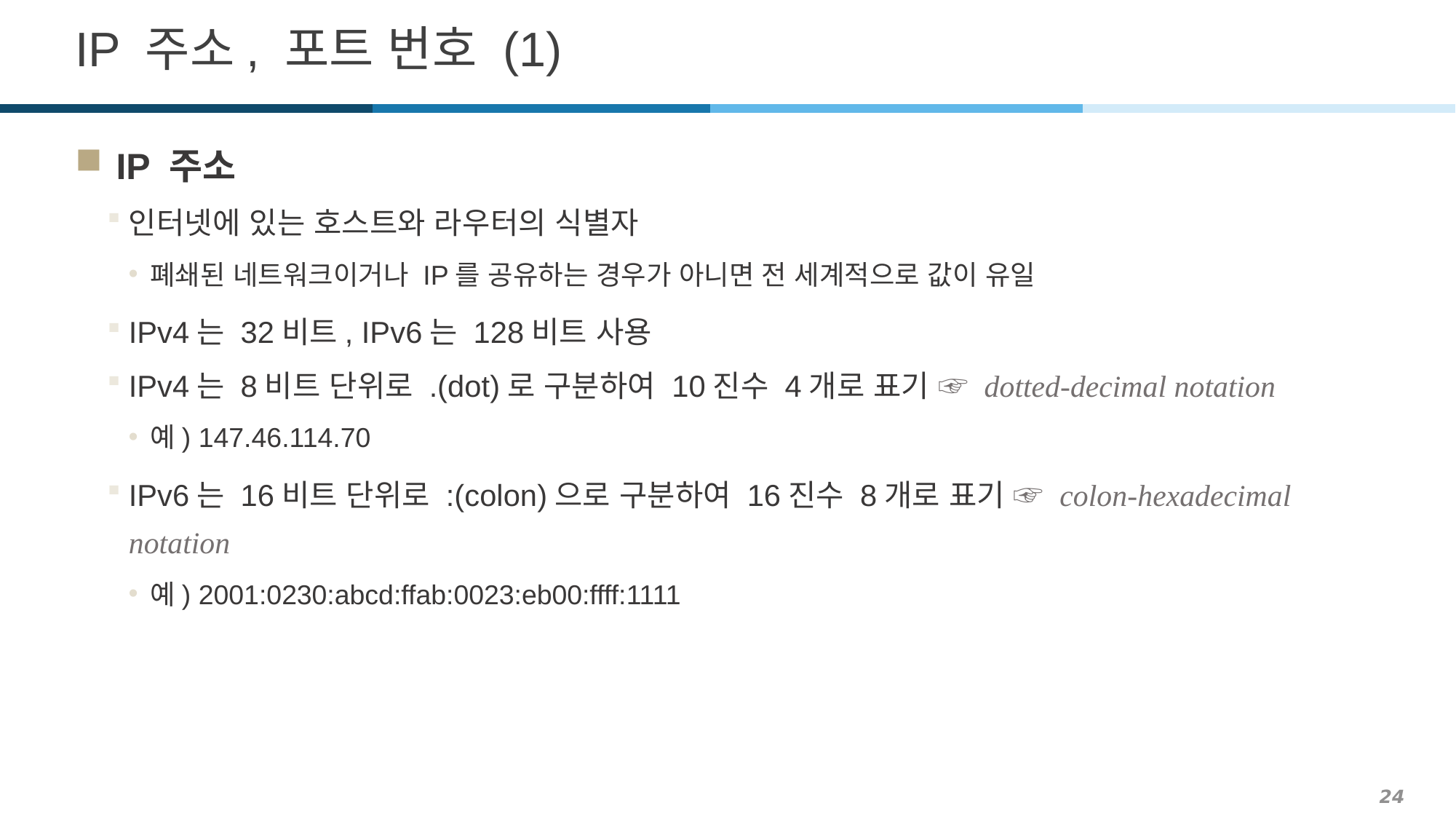

# IP 주소, 포트 번호 (1)
IP 주소
인터넷에 있는 호스트와 라우터의 식별자
폐쇄된 네트워크이거나 IP를 공유하는 경우가 아니면 전 세계적으로 값이 유일
IPv4는 32비트, IPv6는 128비트 사용
IPv4는 8비트 단위로 .(dot)로 구분하여 10진수 4개로 표기 ☞ dotted-decimal notation
예) 147.46.114.70
IPv6는 16비트 단위로 :(colon)으로 구분하여 16진수 8개로 표기 ☞ colon-hexadecimal notation
예) 2001:0230:abcd:ffab:0023:eb00:ffff:1111